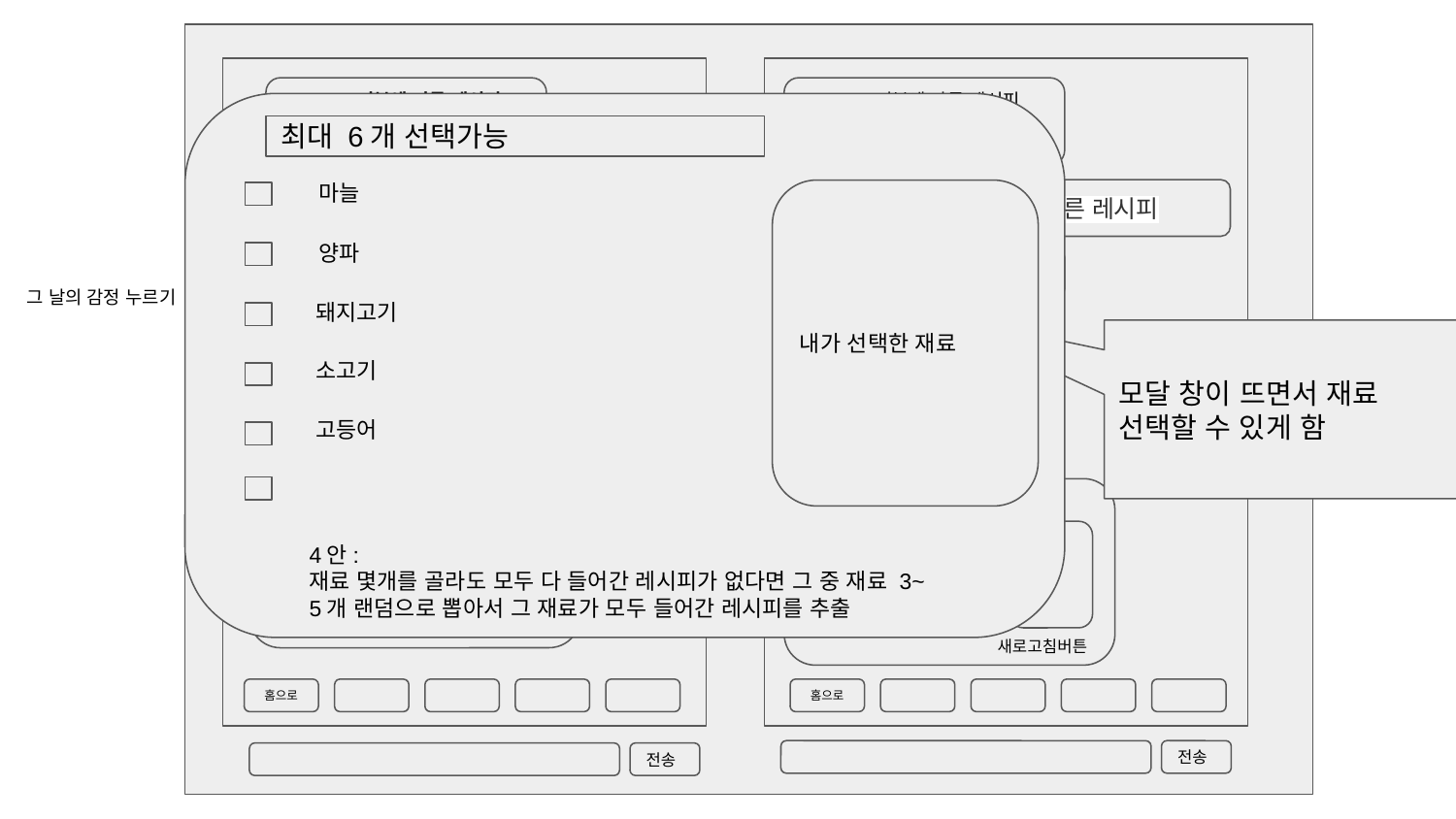

기분에 따른 레시피
재료기반 레시피

기분에 따른 레시피
재료기반 레시피

최대 6개 선택가능
마늘
기분에 따른 레시피
재료에 따른 레시피
내가 선택한 재료

양파
| ingred(5안 참조 db) |
| --- |
| recipe\_no |
| ingred\_1 |
| ingred\_2 |
| ingred\_3 |
| ingred\_4 |
| ingred\_5 |
😍 😀​ ​​​🤔 😥 😣 🤬

재료를 입력해 주세요
그 날의 감정 누르기
돼지고기

😍
모달 창이 뜨면서 재료 선택할 수 있게 함
소고기

오늘 기분이 좋으시군요.
아래의 레시피를 추천드립니다.
고등어

레시피 3개 띄우기

       새로고침버튼

레시피 3개 띄우기

       새로고침버튼

4안:
재료 몇개를 골라도 모두 다 들어간 레시피가 없다면 그 중 재료 3~ 5개 랜덤으로 뽑아서 그 재료가 모두 들어간 레시피를 추출
홈으로

홈으로

전송

전송